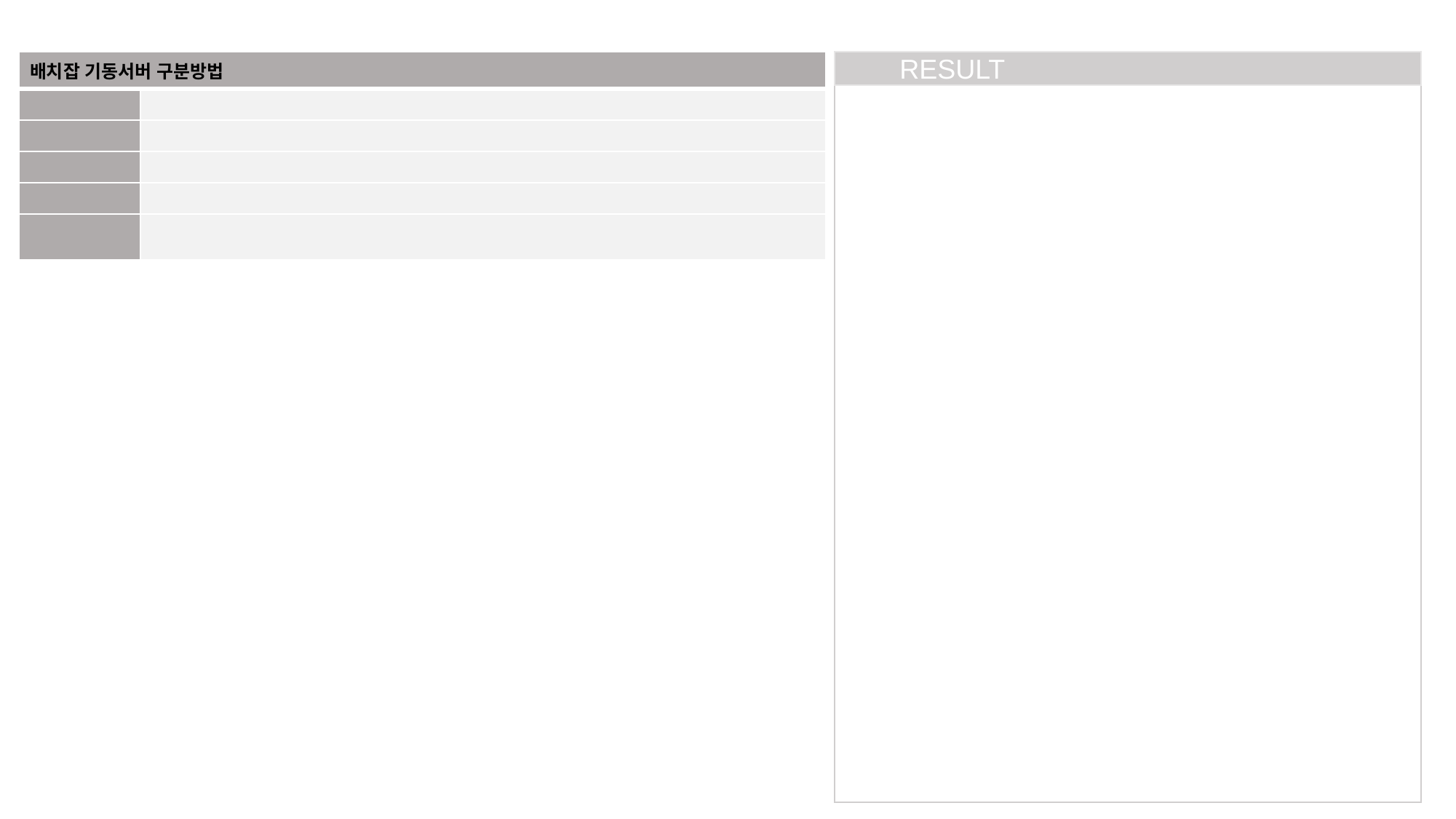

| 배치잡 기동서버 구분방법 |  |
| --- | --- |
|  |  |
|  |  |
|  |  |
|  |  |
|  |  |

RESULT